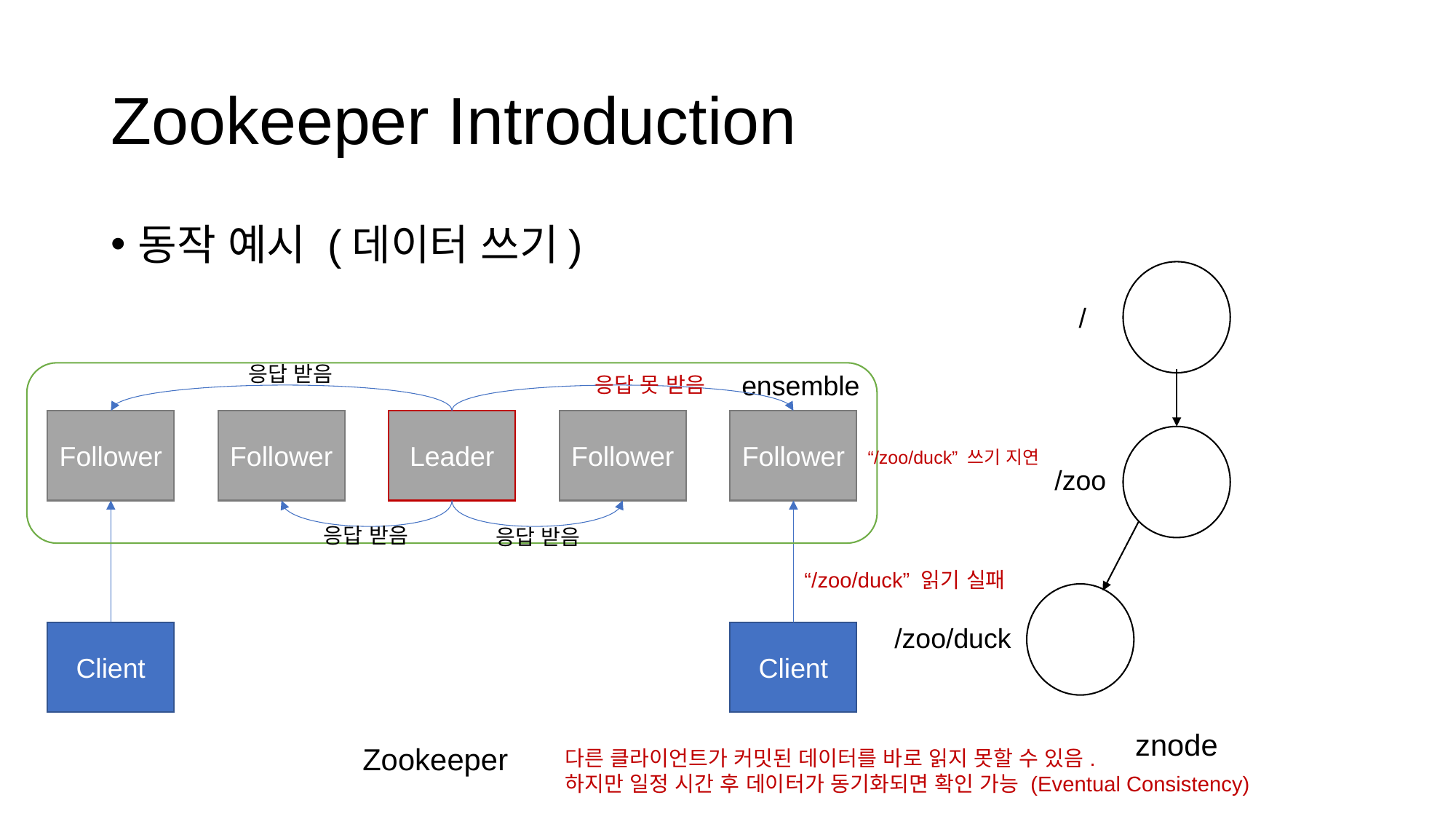

# Zookeeper Introduction
동작 예시 (데이터 쓰기)

/
응답 받음

ensemble
응답 못 받음
Follower
Follower
Leader
Follower
Follower

“/zoo/duck” 쓰기 지연
/zoo
응답 받음
응답 받음
“/zoo/duck” 읽기 실패

/zoo/duck
Client
Client
znode
Zookeeper
다른 클라이언트가 커밋된 데이터를 바로 읽지 못할 수 있음.
하지만 일정 시간 후 데이터가 동기화되면 확인 가능 (Eventual Consistency)